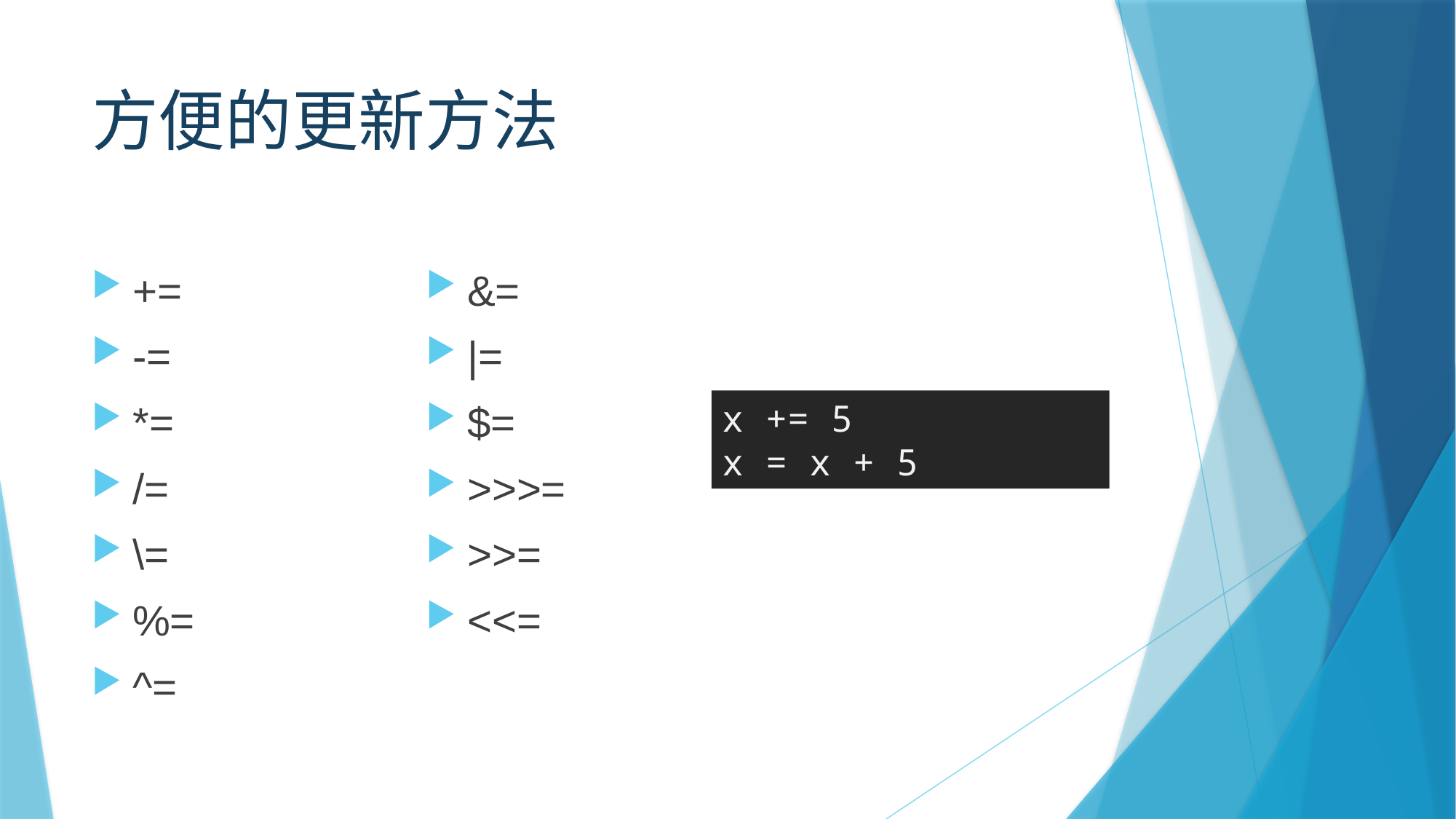

# 方便的更新方法
+=
-=
*=
/=
\=
%=
^=
&=
|=
$=
>>>=
>>=
<<=
x += 5
x = x + 5